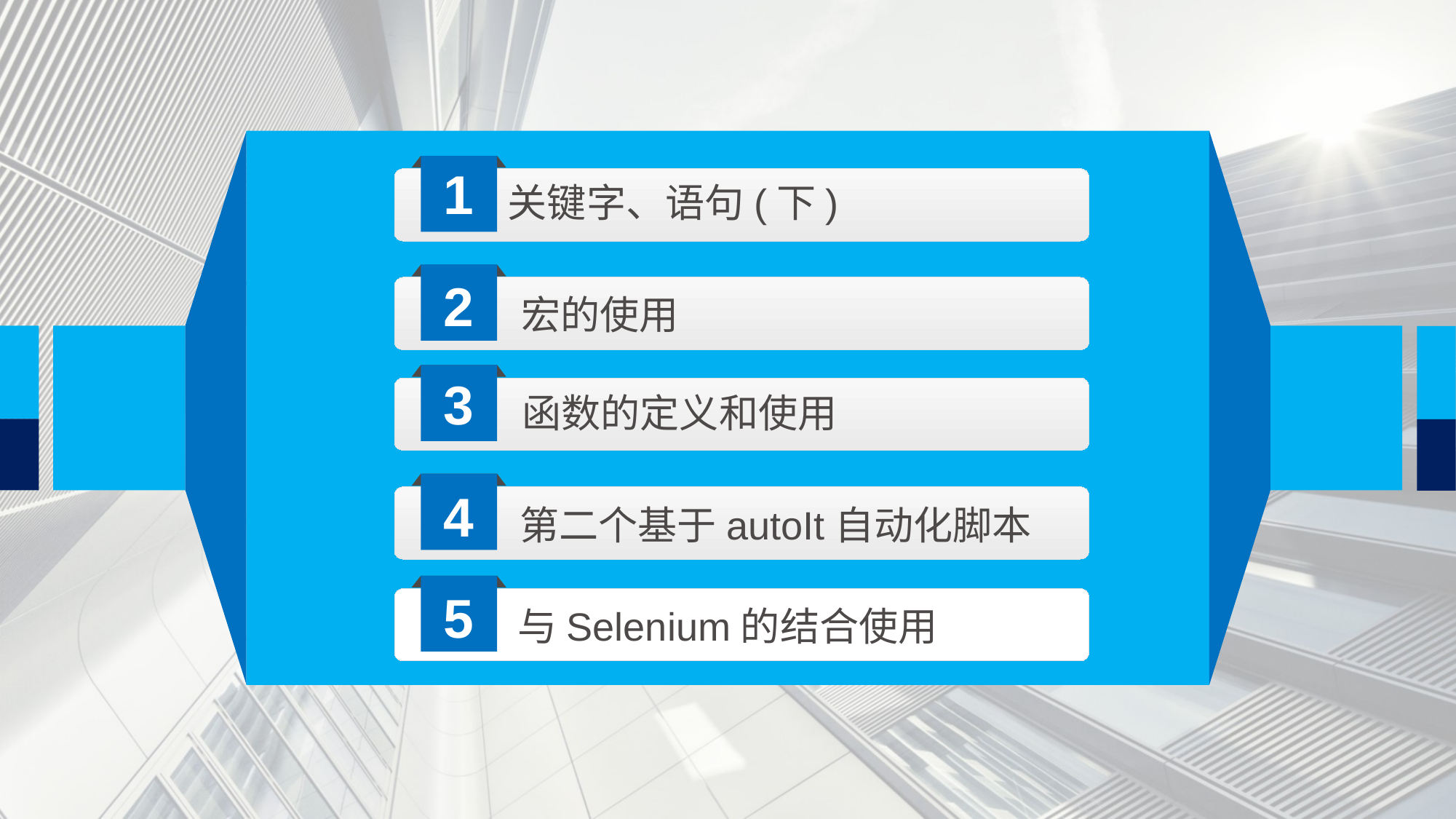

1

关键字、语句(下)

2

宏的使用

3

函数的定义和使用

4

第二个基于autoIt自动化脚本

5

与Selenium的结合使用